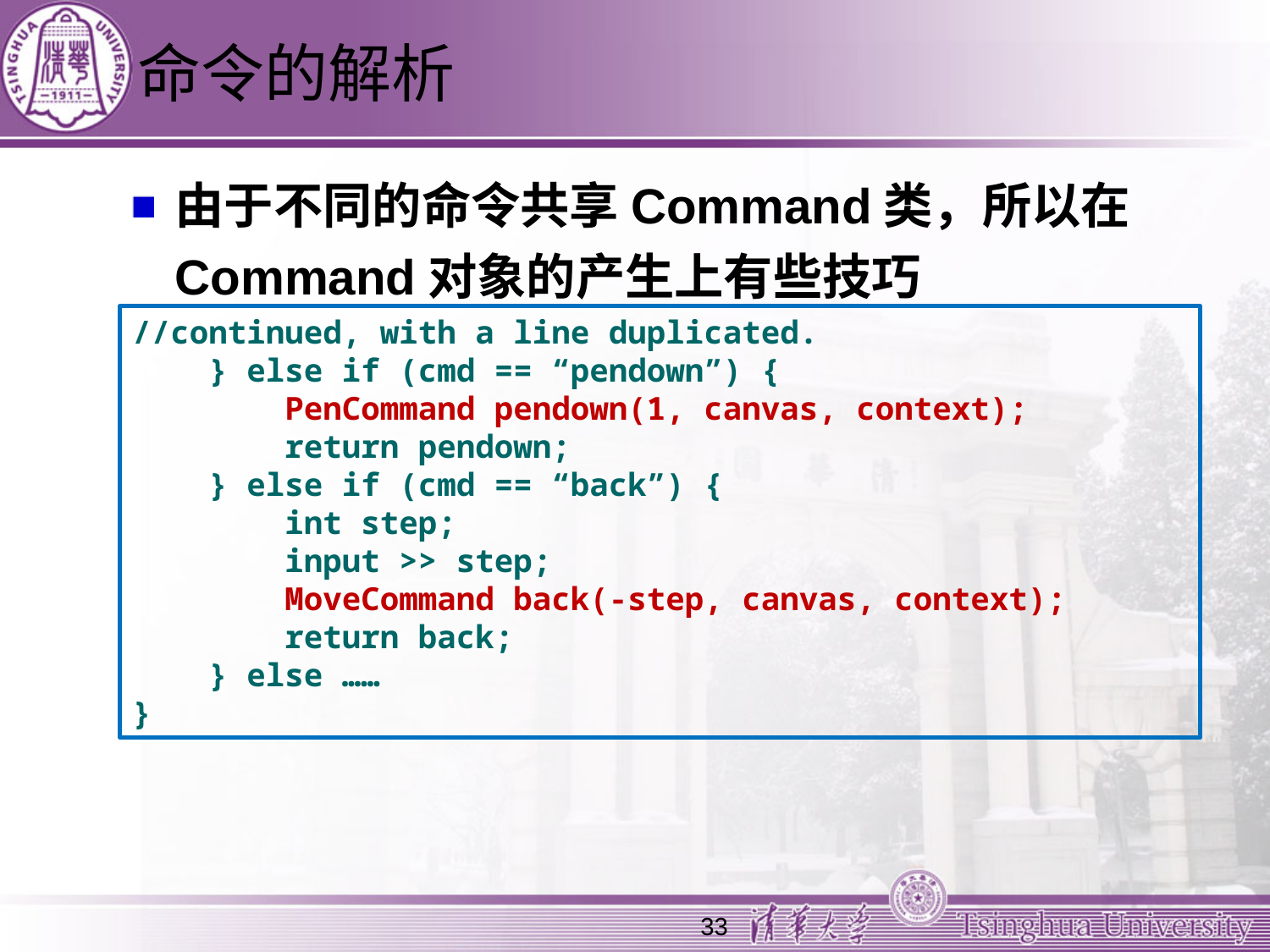

# 命令的解析
由于不同的命令共享Command类，所以在Command对象的产生上有些技巧
//continued, with a line duplicated.
    } else if (cmd == “pendown”) {
        PenCommand pendown(1, canvas, context);
        return pendown;
    } else if (cmd == “back”) {
        int step;
        input >> step;
        MoveCommand back(-step, canvas, context);
        return back;
    } else ……
}
33